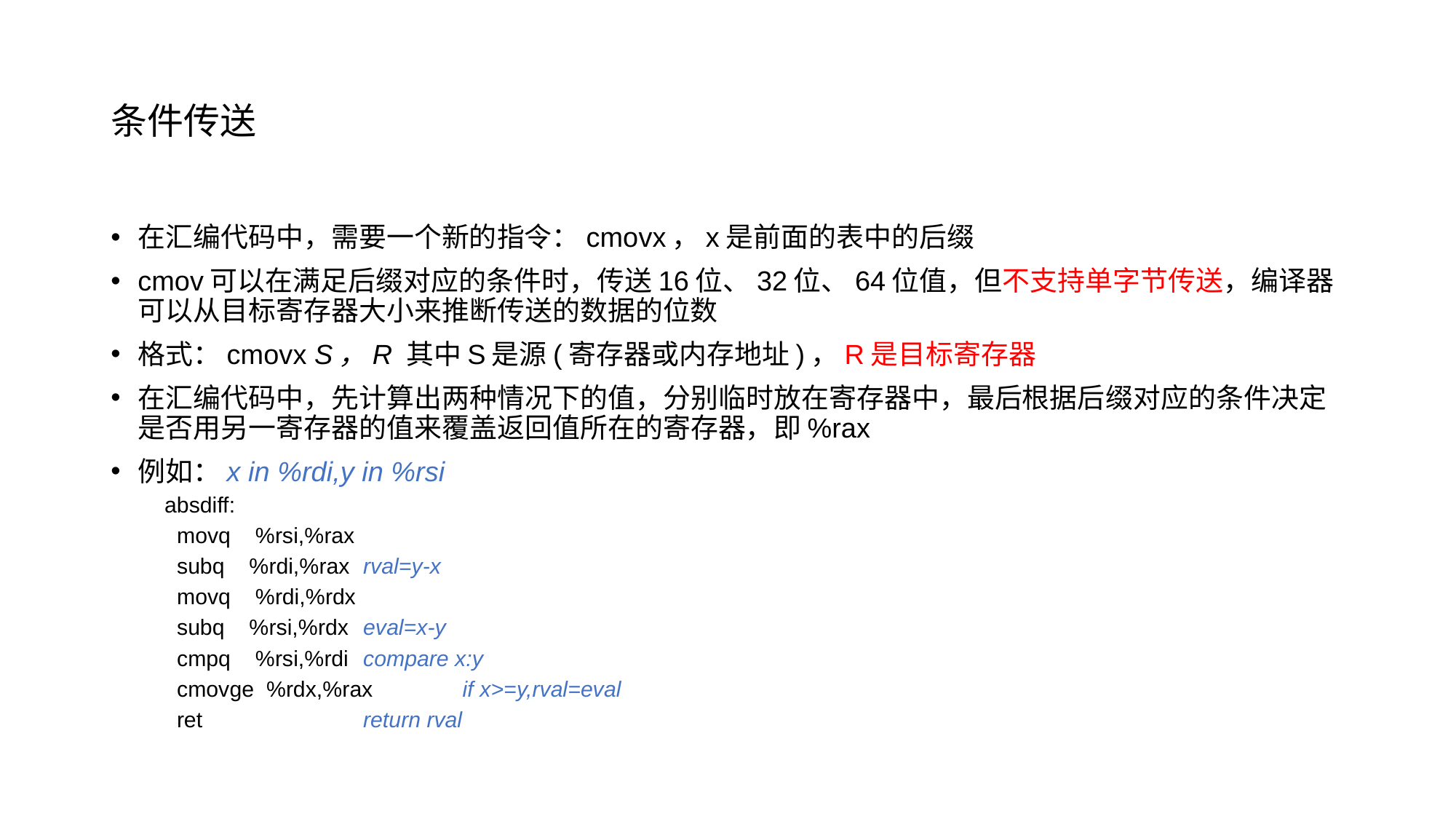

# 条件传送
在汇编代码中，需要一个新的指令：cmovx，x是前面的表中的后缀
cmov可以在满足后缀对应的条件时，传送16位、32位、64位值，但不支持单字节传送，编译器可以从目标寄存器大小来推断传送的数据的位数
格式：cmovx S，R 其中S是源(寄存器或内存地址)，R是目标寄存器
在汇编代码中，先计算出两种情况下的值，分别临时放在寄存器中，最后根据后缀对应的条件决定是否用另一寄存器的值来覆盖返回值所在的寄存器，即%rax
例如：x in %rdi,y in %rsi
absdiff:
  movq    %rsi,%rax
  subq    %rdi,%rax	rval=y-x
  movq    %rdi,%rdx
  subq    %rsi,%rdx	eval=x-y
  cmpq    %rsi,%rdi	compare x:y
  cmovge  %rdx,%rax	if x>=y,rval=eval
  ret              	return rval